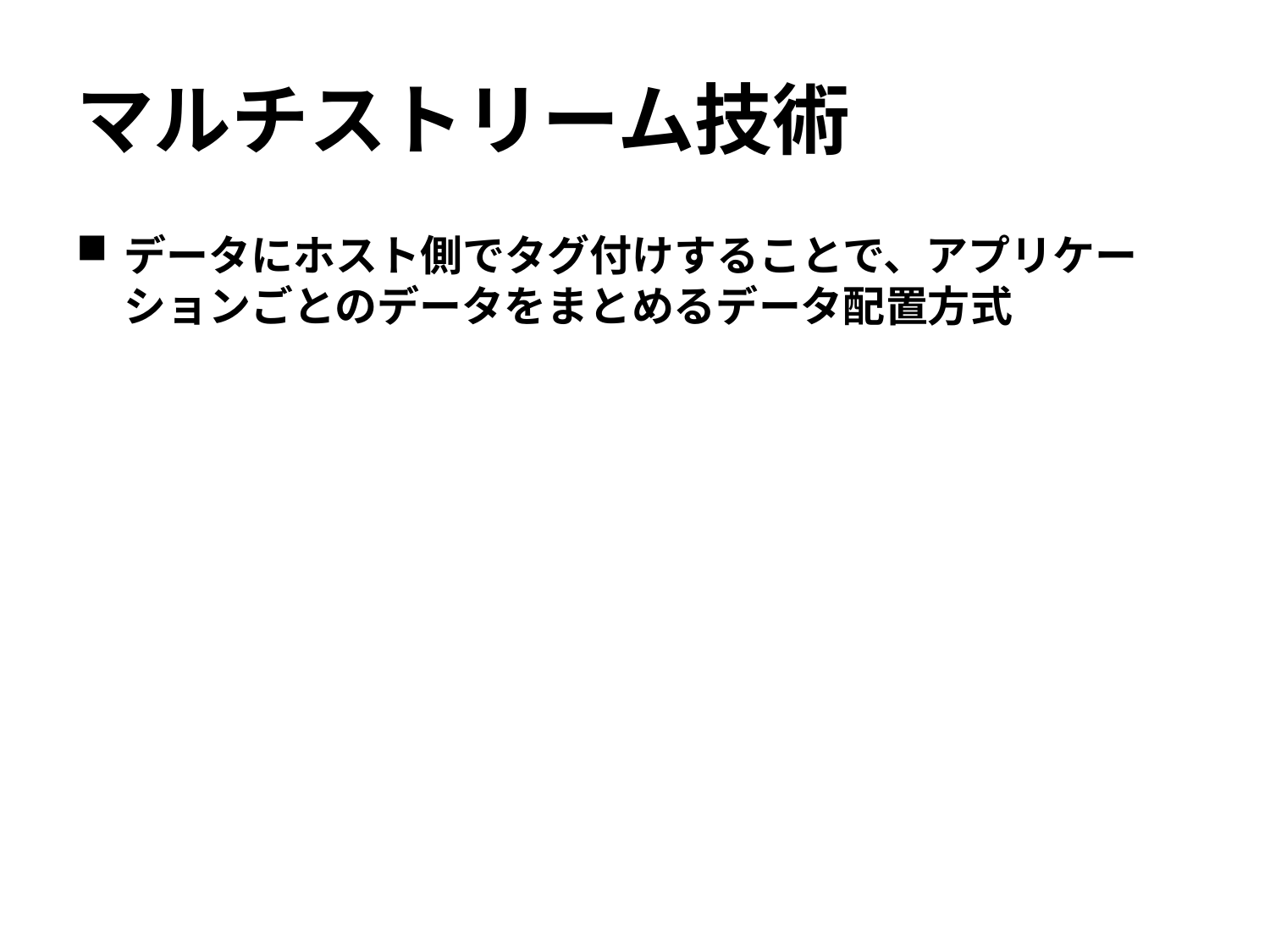

# マルチストリーム技術
データにホスト側でタグ付けすることで、アプリケーションごとのデータをまとめるデータ配置方式